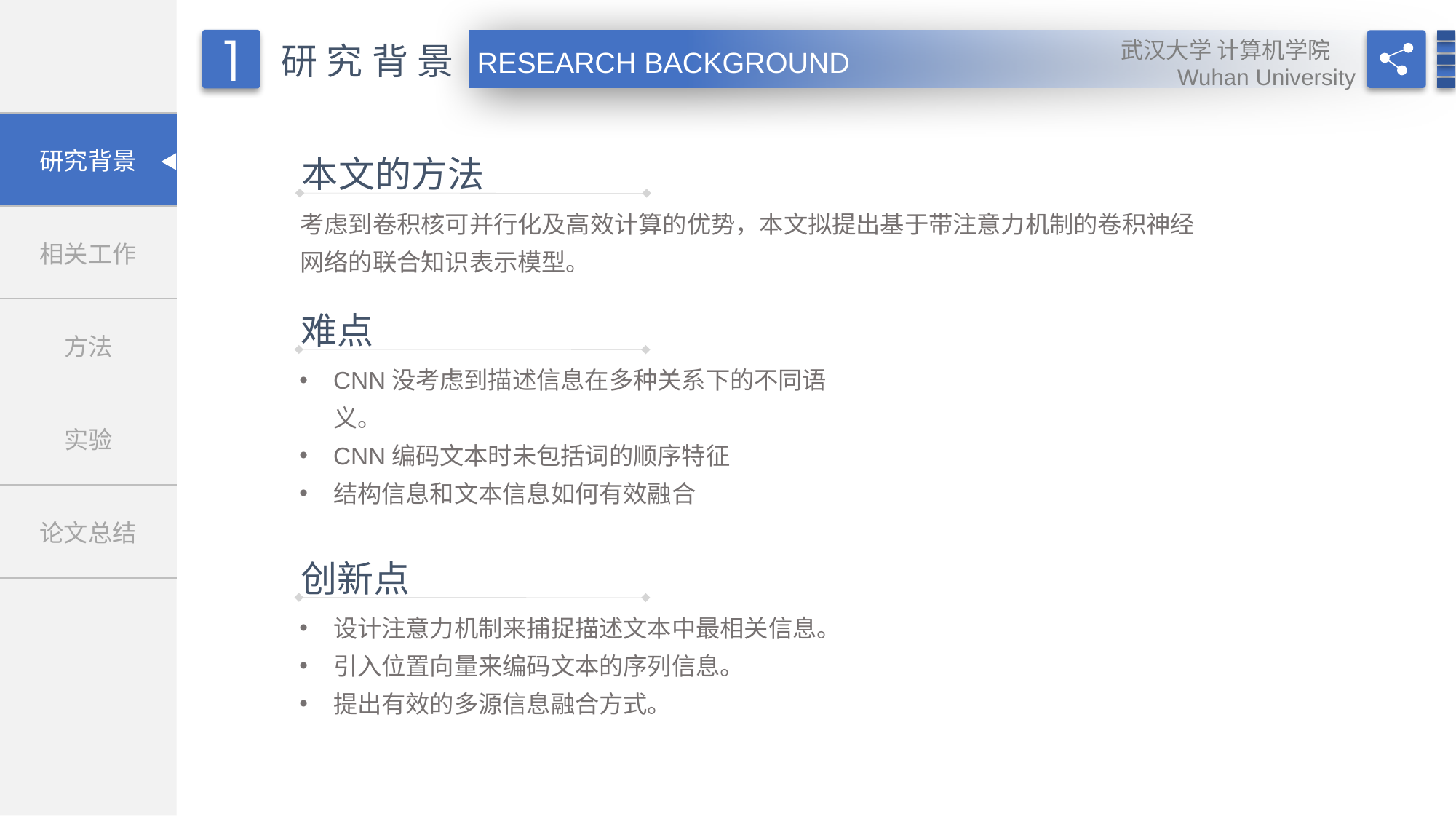

本文的方法

考虑到卷积核可并行化及高效计算的优势，本文拟提出基于带注意力机制的卷积神经网络的联合知识表示模型。

难点
CNN没考虑到描述信息在多种关系下的不同语义。
CNN编码文本时未包括词的顺序特征
结构信息和文本信息如何有效融合

创新点
设计注意力机制来捕捉描述文本中最相关信息。
引入位置向量来编码文本的序列信息。
提出有效的多源信息融合方式。